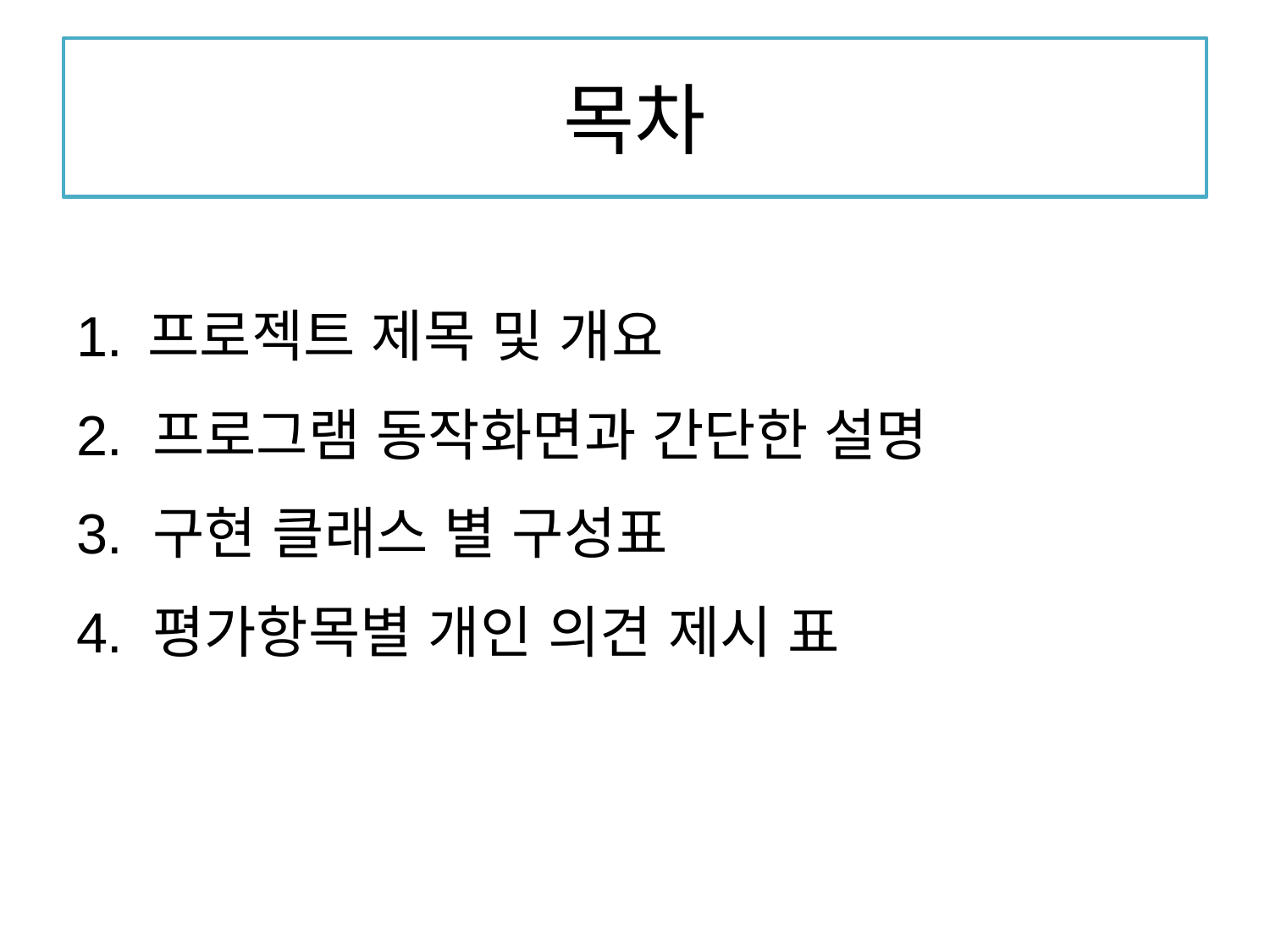

# 목차
프로젝트 제목 및 개요

2. 프로그램 동작화면과 간단한 설명

3. 구현 클래스 별 구성표

4. 평가항목별 개인 의견 제시 표